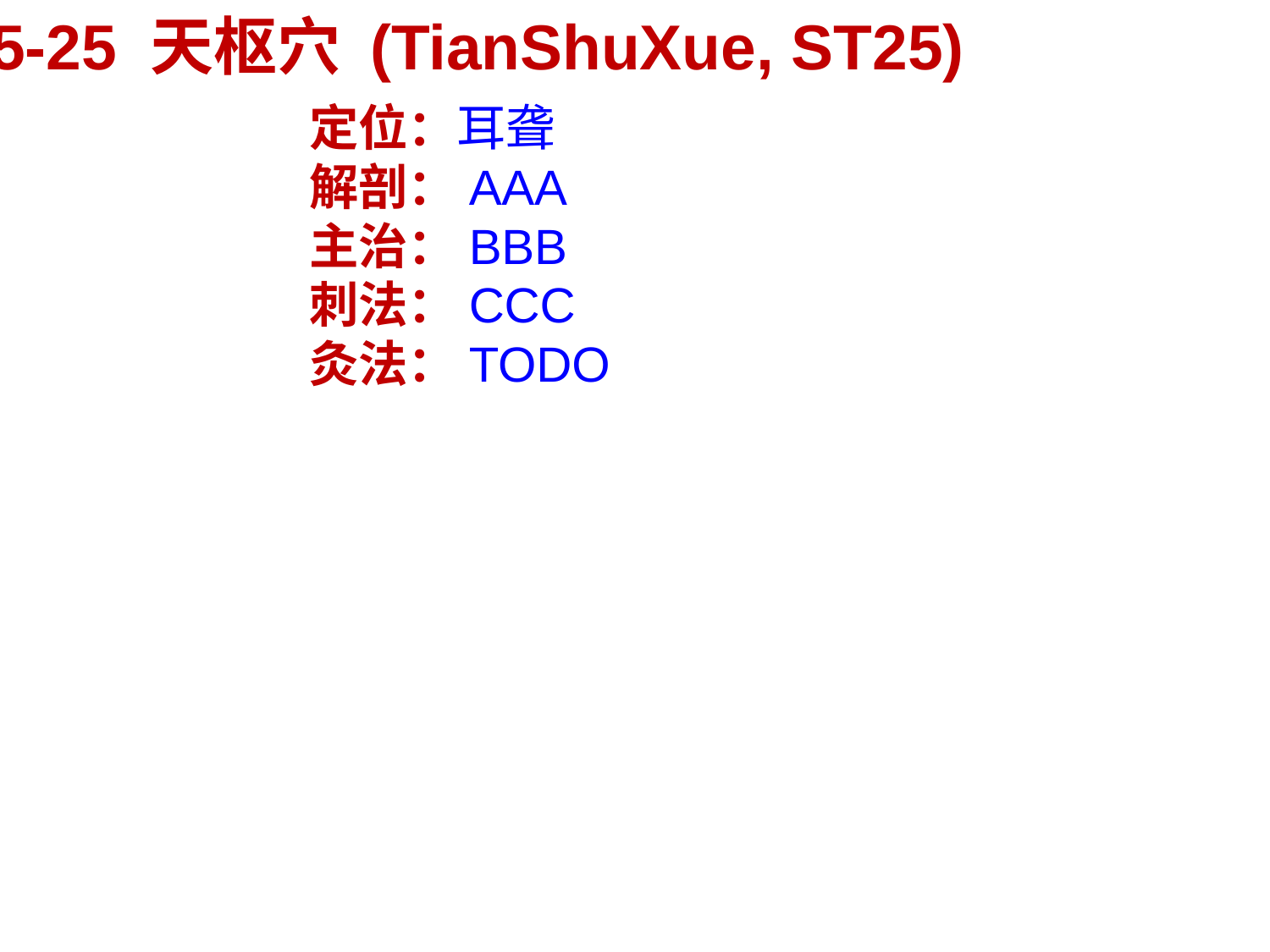

45-25 天枢穴 (TianShuXue, ST25)
定位：耳聋
解剖：AAA
主治：BBB
刺法：CCC
灸法：TODO